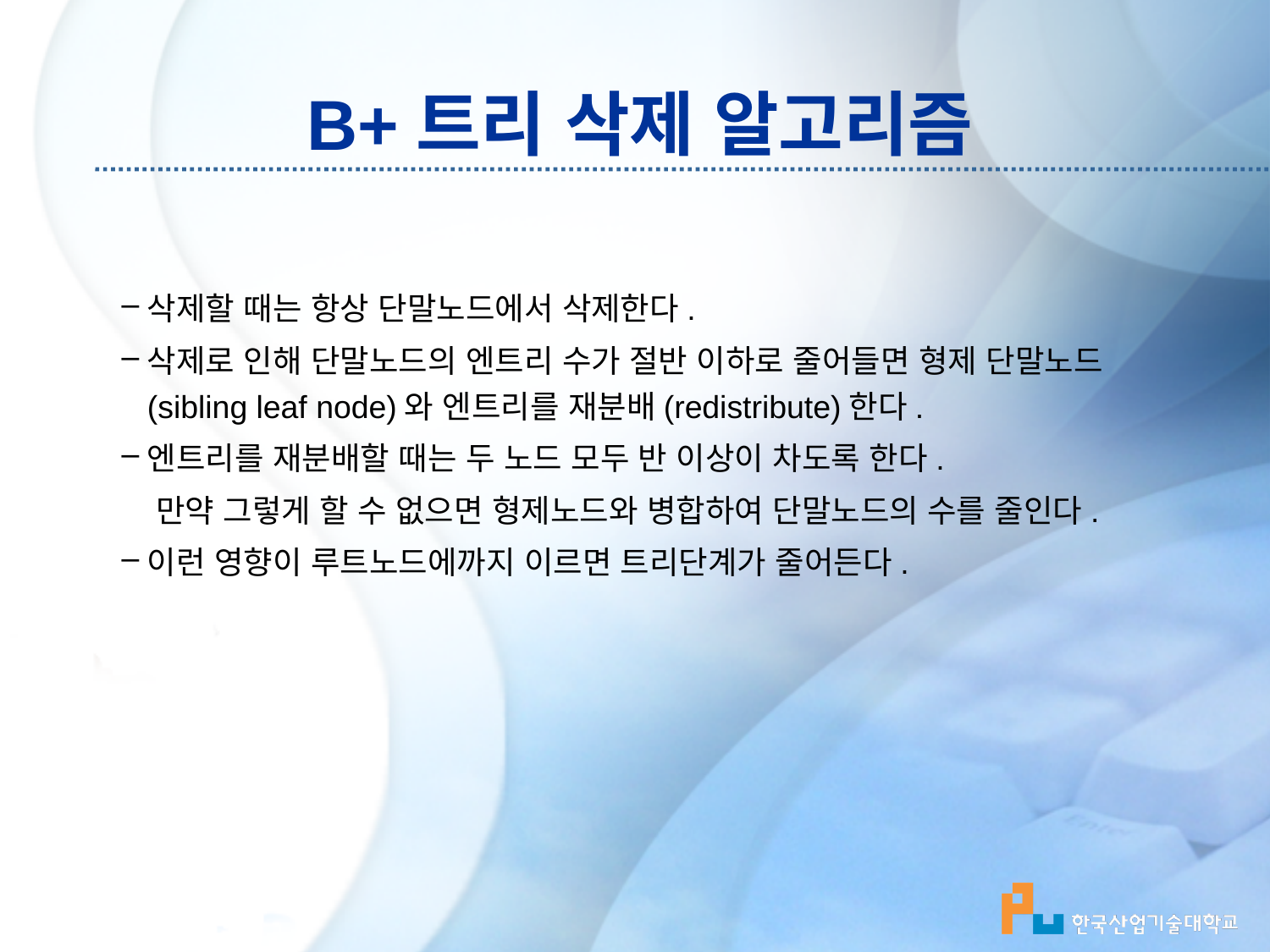

# B+트리 삭제 알고리즘
삭제할 때는 항상 단말노드에서 삭제한다.
삭제로 인해 단말노드의 엔트리 수가 절반 이하로 줄어들면 형제 단말노드(sibling leaf node)와 엔트리를 재분배(redistribute)한다.
엔트리를 재분배할 때는 두 노드 모두 반 이상이 차도록 한다.
   만약 그렇게 할 수 없으면 형제노드와 병합하여 단말노드의 수를 줄인다.
이런 영향이 루트노드에까지 이르면 트리단계가 줄어든다.